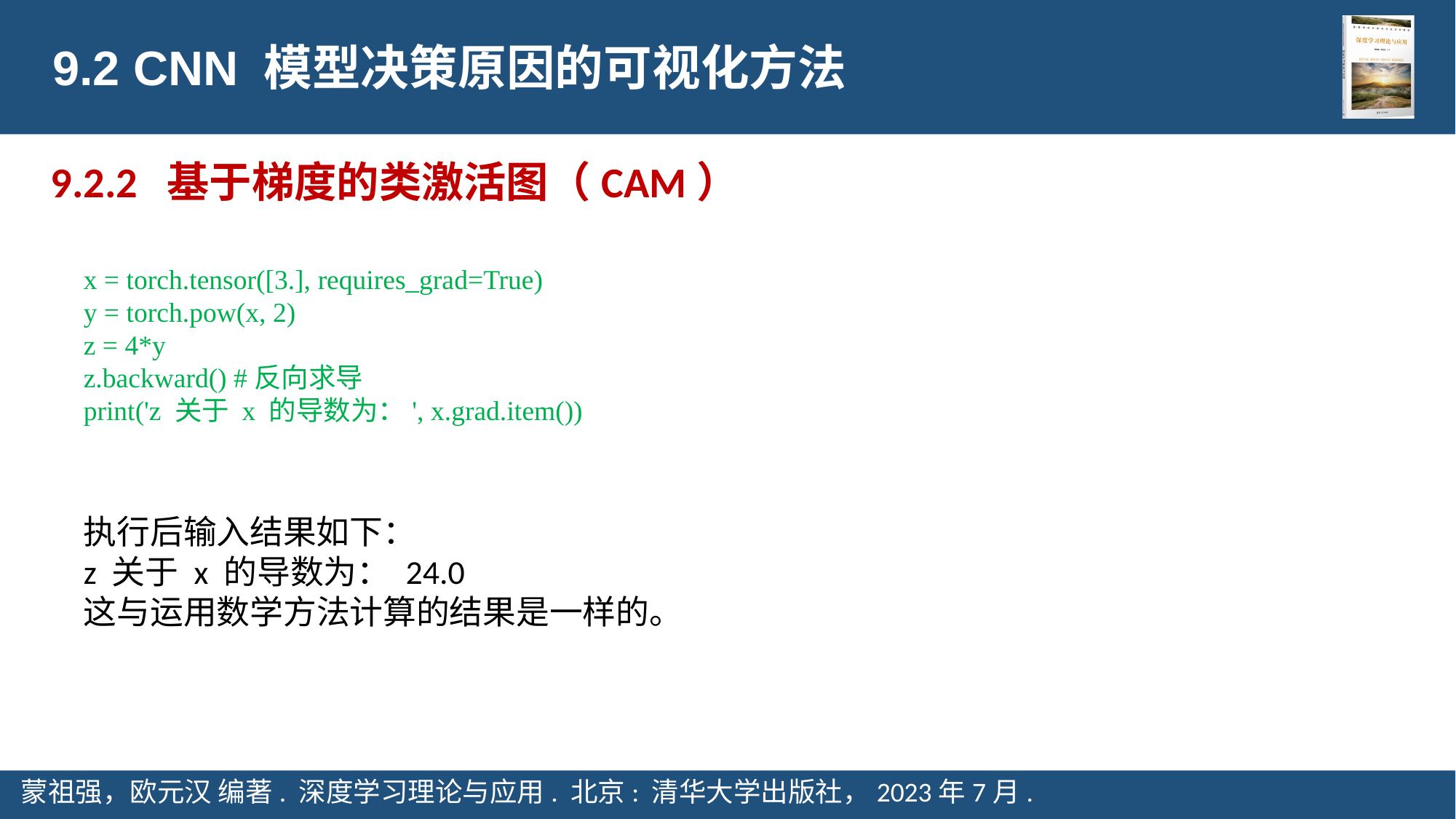

9.2 CNN 模型决策原因的可视化方法
9.2.2  基于梯度的类激活图（CAM）
x = torch.tensor([3.], requires_grad=True)
y = torch.pow(x, 2)
z = 4*y
z.backward() #反向求导
print('z 关于 x 的导数为：', x.grad.item())
执行后输入结果如下：
z 关于 x 的导数为： 24.0
这与运用数学方法计算的结果是一样的。